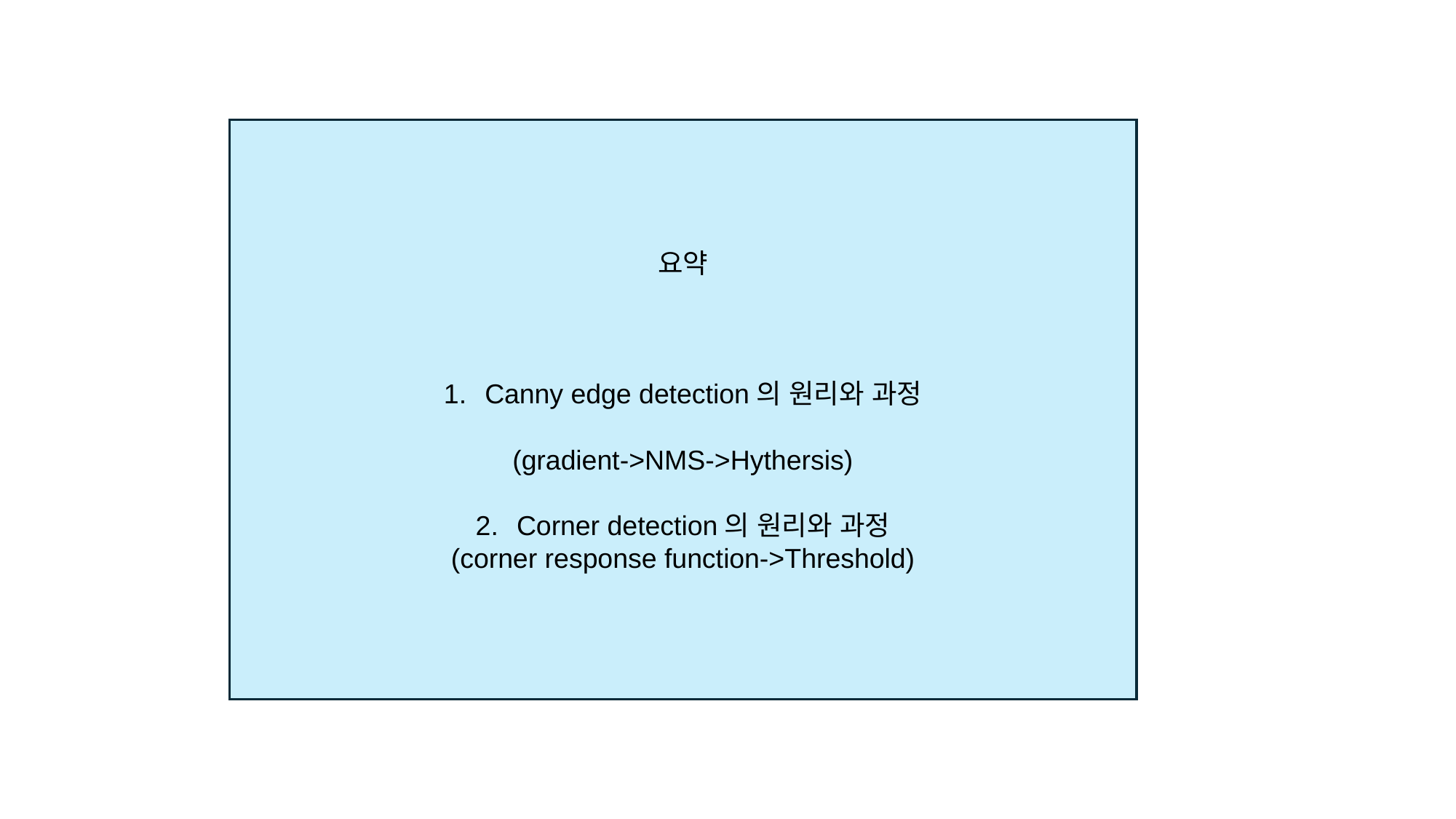

요약

Canny edge detection의 원리와 과정

(gradient->NMS->Hythersis)

Corner detection의 원리와 과정
(corner response function->Threshold)